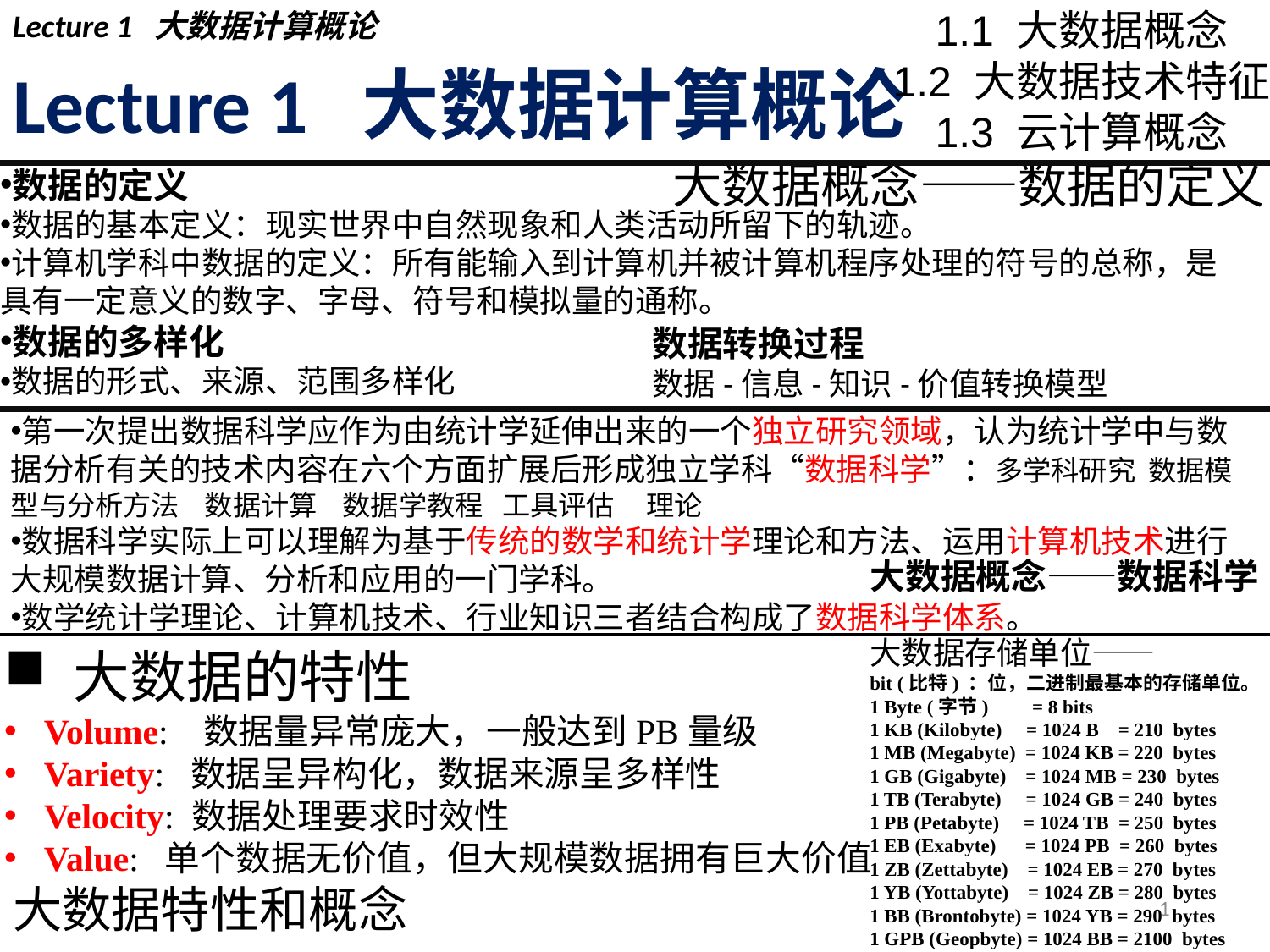

1.1 大数据概念
1.2 大数据技术特征
1.3 云计算概念
# Lecture 1  大数据计算概论
大数据概念——数据的定义
数据的定义
数据的基本定义：现实世界中自然现象和人类活动所留下的轨迹。
计算机学科中数据的定义：所有能输入到计算机并被计算机程序处理的符号的总称，是具有一定意义的数字、字母、符号和模拟量的通称。
数据的多样化
数据的形式、来源、范围多样化
数据转换过程
数据-信息-知识-价值转换模型
第一次提出数据科学应作为由统计学延伸出来的一个独立研究领域，认为统计学中与数据分析有关的技术内容在六个方面扩展后形成独立学科“数据科学”：多学科研究  数据模型与分析方法    数据计算    数据学教程   工具评估     理论
数据科学实际上可以理解为基于传统的数学和统计学理论和方法、运用计算机技术进行大规模数据计算、分析和应用的一门学科。
数学统计学理论、计算机技术、行业知识三者结合构成了数据科学体系。

大数据概念——数据科学
大数据存储单位——
bit (比特) ：位，二进制最基本的存储单位。
1 Byte (字节)         = 8 bits
1 KB (Kilobyte)     = 1024 B    = 210  bytes
1 MB (Megabyte)  = 1024 KB = 220  bytes
1 GB (Gigabyte)    = 1024 MB = 230  bytes
1 TB (Terabyte)     = 1024 GB = 240  bytes
1 PB (Petabyte)     = 1024 TB  = 250  bytes
1 EB (Exabyte)      = 1024 PB  = 260  bytes
1 ZB (Zettabyte)    = 1024 EB = 270  bytes
1 YB (Yottabyte)    = 1024 ZB = 280  bytes
1 BB (Brontobyte) = 1024 YB = 290  bytes
1 GPB (Geopbyte) = 1024 BB = 2100  bytes
 大数据的特性
Volume:   数据量异常庞大，一般达到PB量级
Variety:  数据呈异构化，数据来源呈多样性
Velocity: 数据处理要求时效性
Value:  单个数据无价值，但大规模数据拥有巨大价值

大数据特性和概念
1